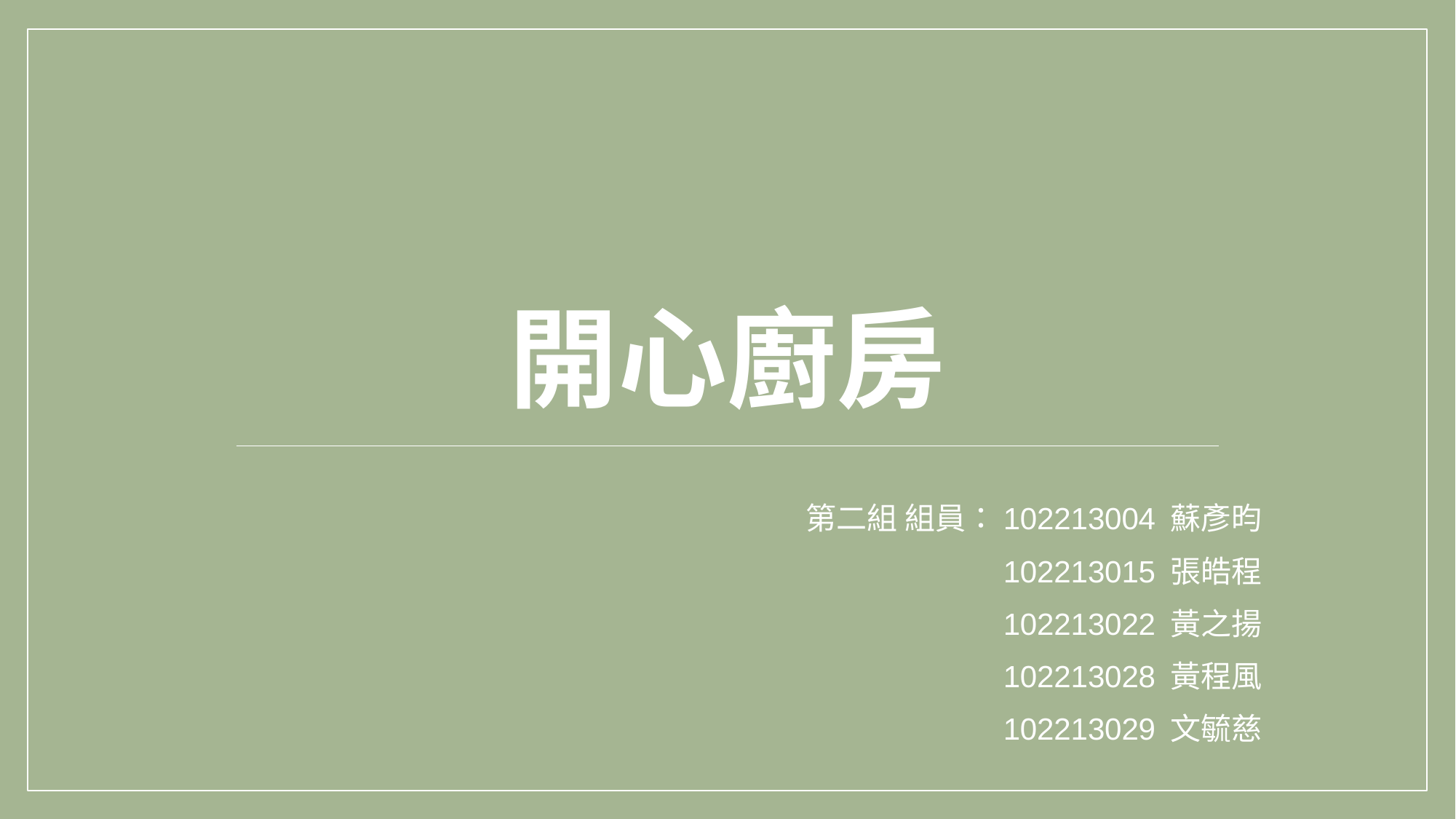

# 開心廚房
第二組 組員：102213004 蘇彥昀
102213015 張皓程
102213022 黃之揚
102213028 黃程風
102213029 文毓慈